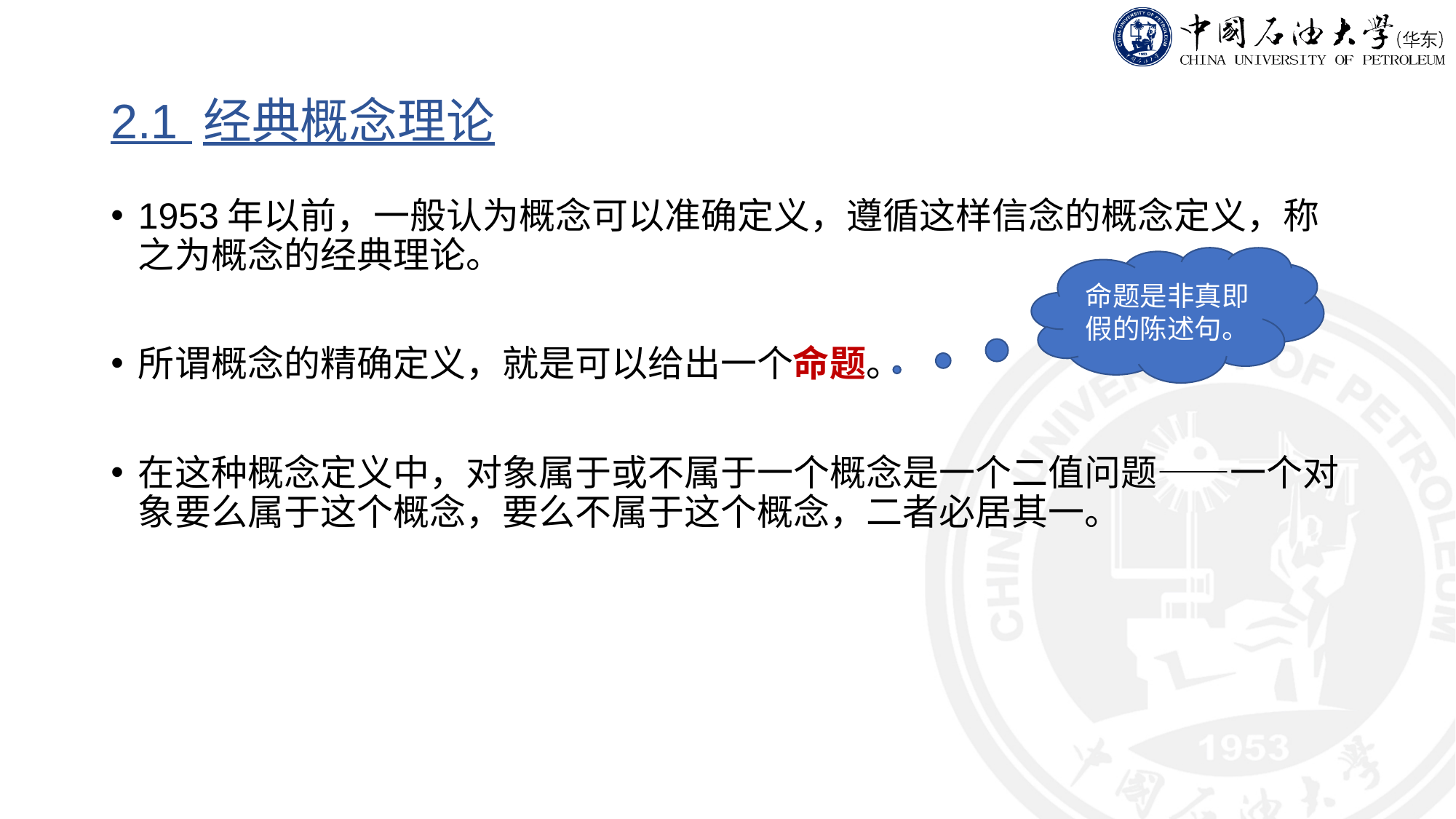

# 2.1 经典概念理论
1953年以前，一般认为概念可以准确定义，遵循这样信念的概念定义，称之为概念的经典理论。

所谓概念的精确定义，就是可以给出一个命题。

在这种概念定义中，对象属于或不属于一个概念是一个二值问题——一个对象要么属于这个概念，要么不属于这个概念，二者必居其一。

命题是非真即假的陈述句。